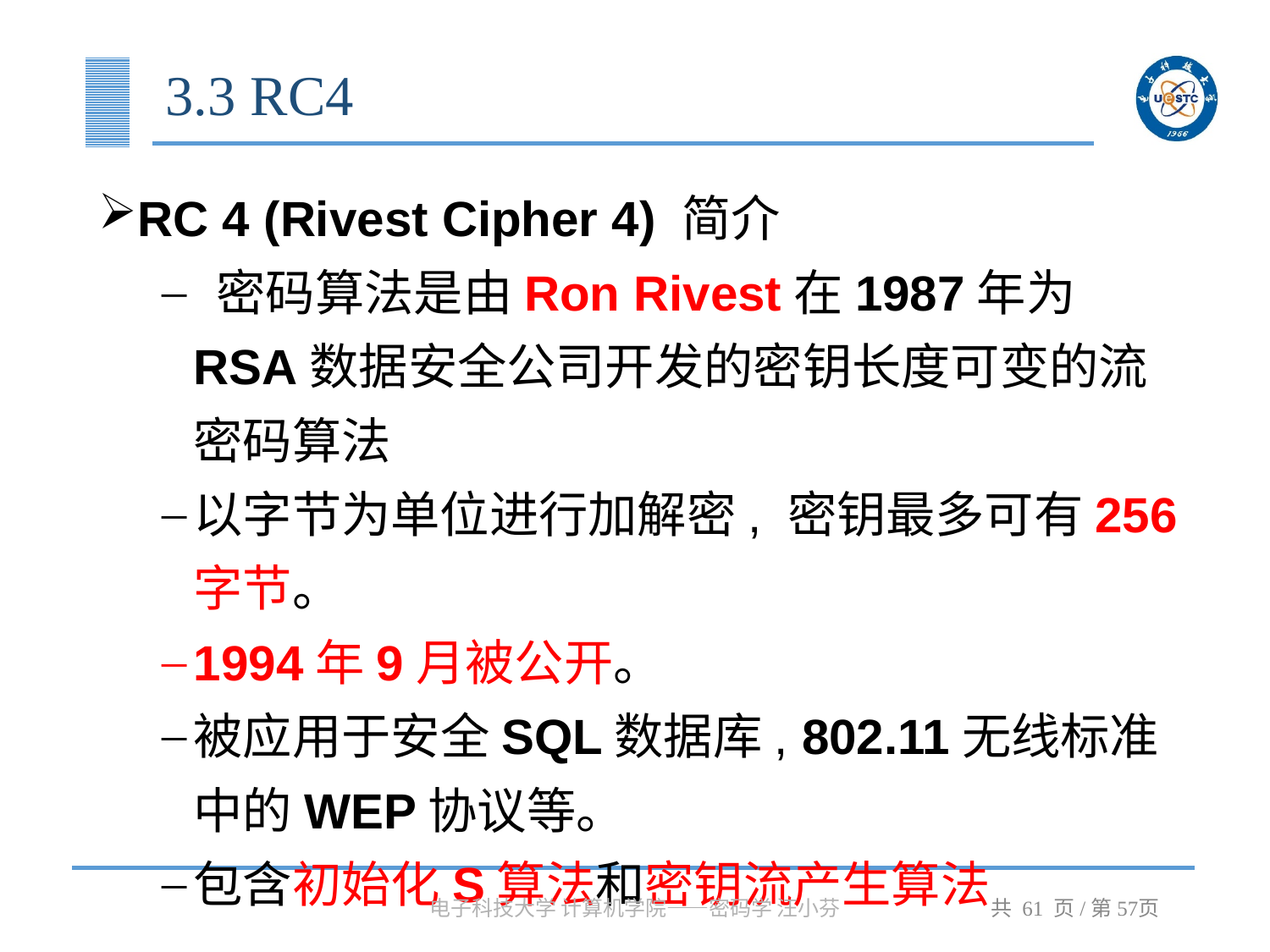

# 3.3 RC4
RC 4 (Rivest Cipher 4) 简介
 密码算法是由Ron Rivest在1987年为RSA数据安全公司开发的密钥长度可变的流密码算法
以字节为单位进行加解密, 密钥最多可有256字节。
1994年9月被公开。
被应用于安全SQL数据库, 802.11无线标准中的WEP协议等。
包含初始化S算法和密钥流产生算法

电子科技大学 计算机学院——密码学 汪小芬
共 61 页/第57页